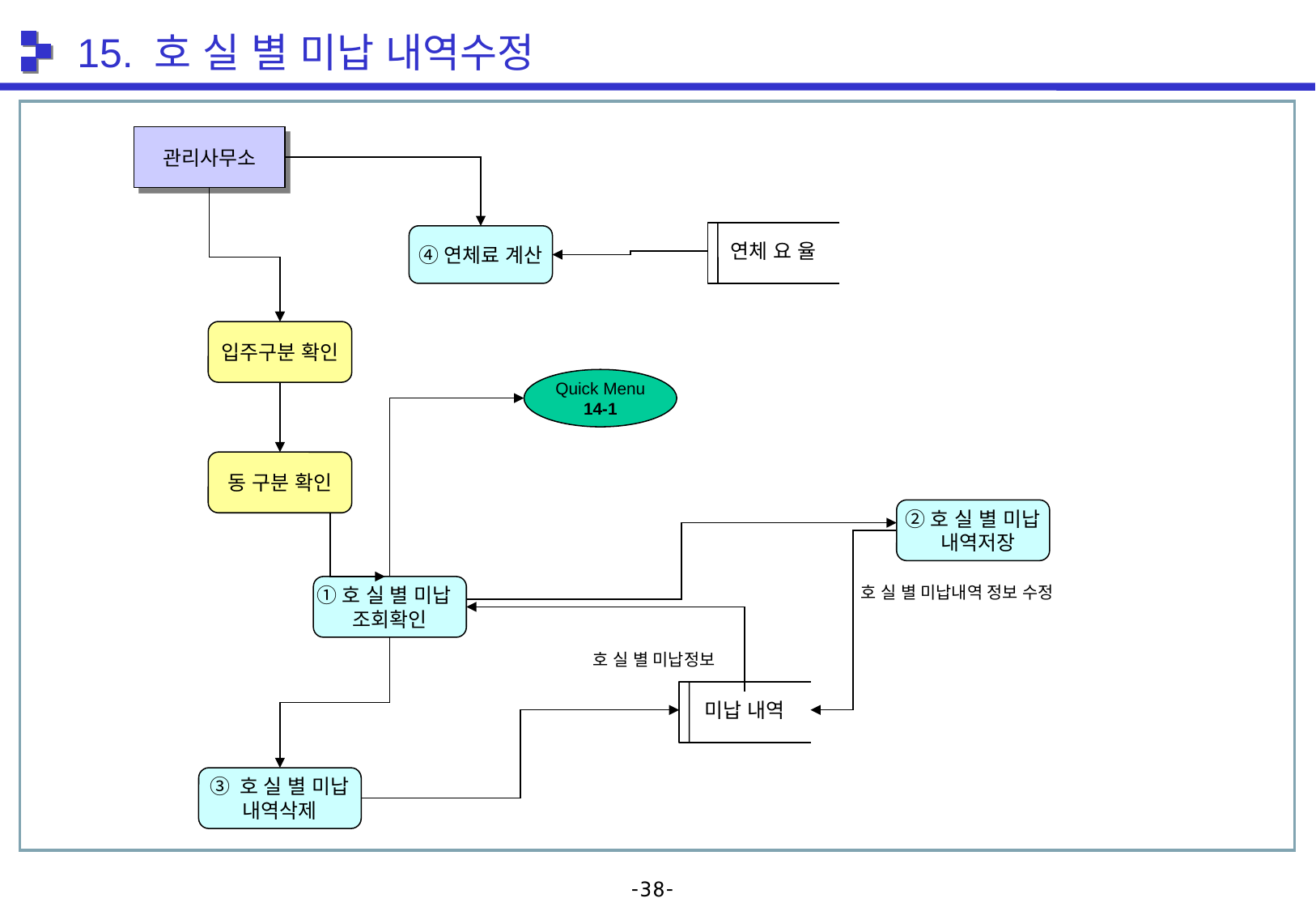

15. 호 실 별 미납 내역수정

관리사무소

연체 요 율

④연체료 계산
입주구분 확인
Quick Menu
14-1
동 구분 확인

②호 실 별 미납
 내역저장

호 실 별 미납내역 정보 수정
①호 실 별 미납
조회확인
호 실 별 미납정보

미납 내역

③ 호 실 별 미납
내역삭제